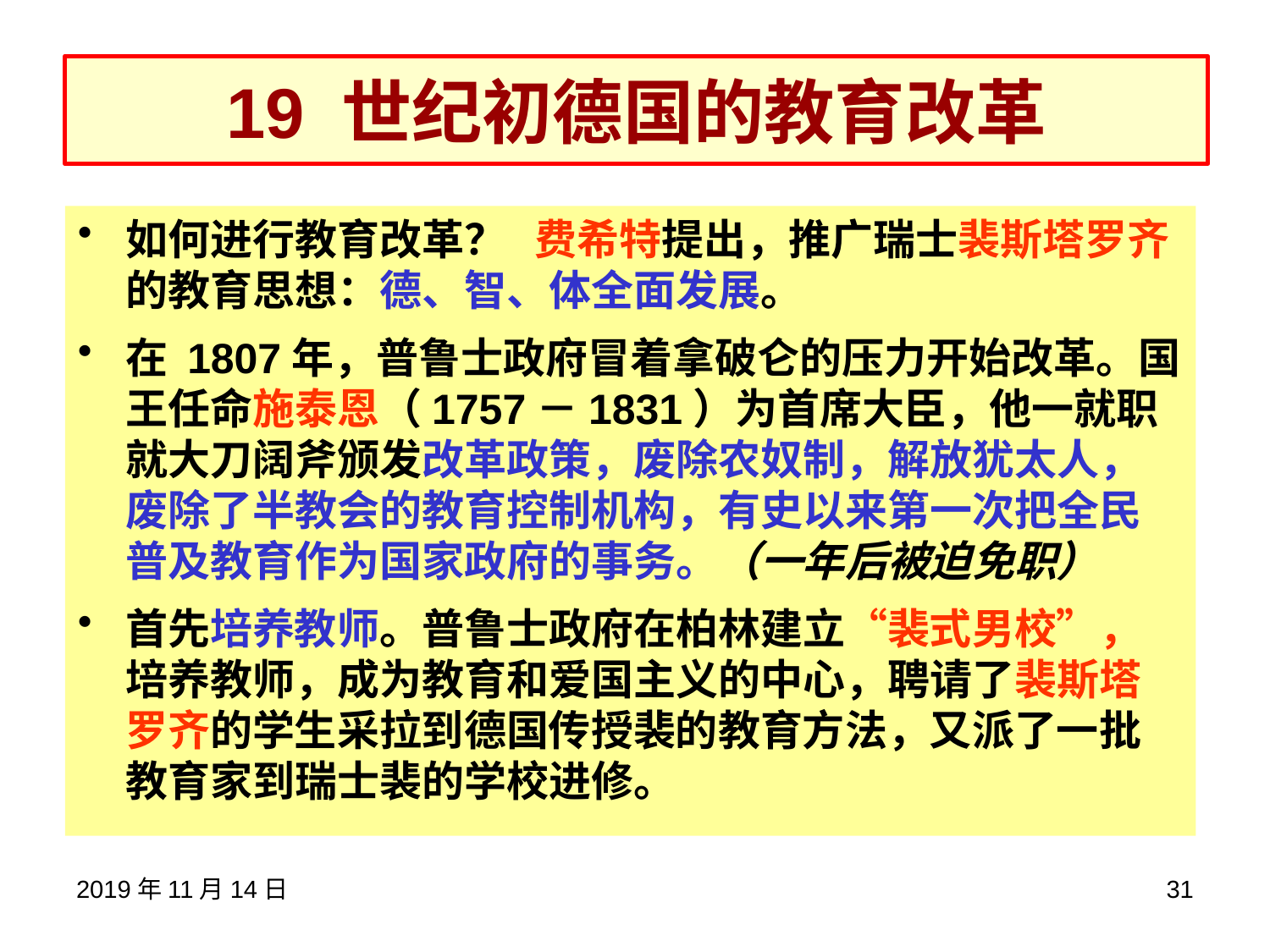

# 19 世纪初德国的教育改革
如何进行教育改革？   费希特提出，推广瑞士裴斯塔罗齐 的教育思想：德、智、体全面发展。
在 1807年，普鲁士政府冒着拿破仑的压力开始改革。国王任命施泰恩（1757－1831）为首席大臣，他一就职就大刀阔斧颁发改革政策，废除农奴制，解放犹太人，废除了半教会的教育控制机构，有史以来第一次把全民普及教育作为国家政府的事务。（一年后被迫免职）
首先培养教师。普鲁士政府在柏林建立“裴式男校”，培养教师，成为教育和爱国主义的中心，聘请了裴斯塔罗齐的学生采拉到德国传授裴的教育方法，又派了一批教育家到瑞士裴的学校进修。
2019年11月14日
31